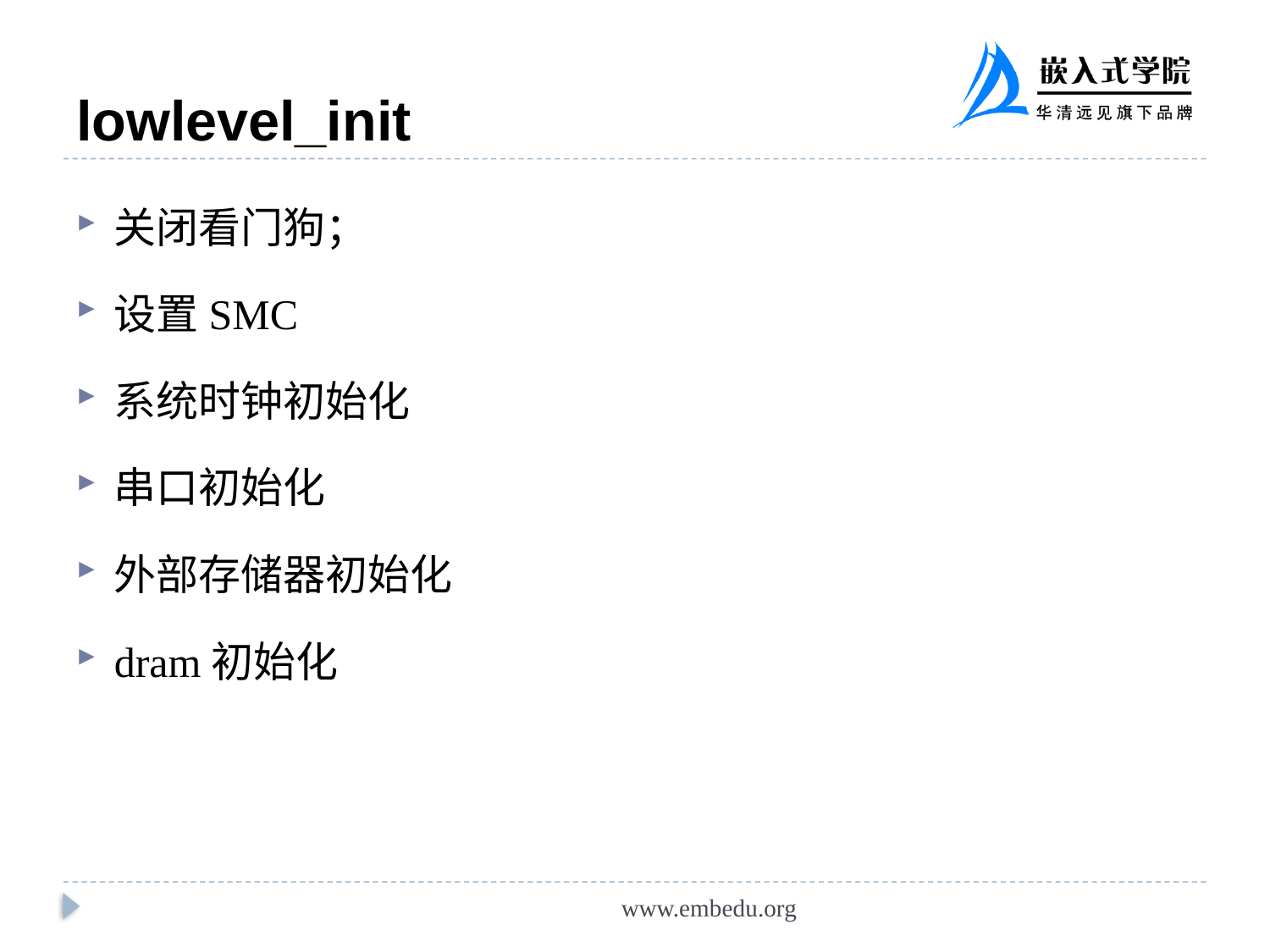

# lowlevel_init
关闭看门狗；
设置SMC
系统时钟初始化
串口初始化
外部存储器初始化
dram初始化

www.embedu.org